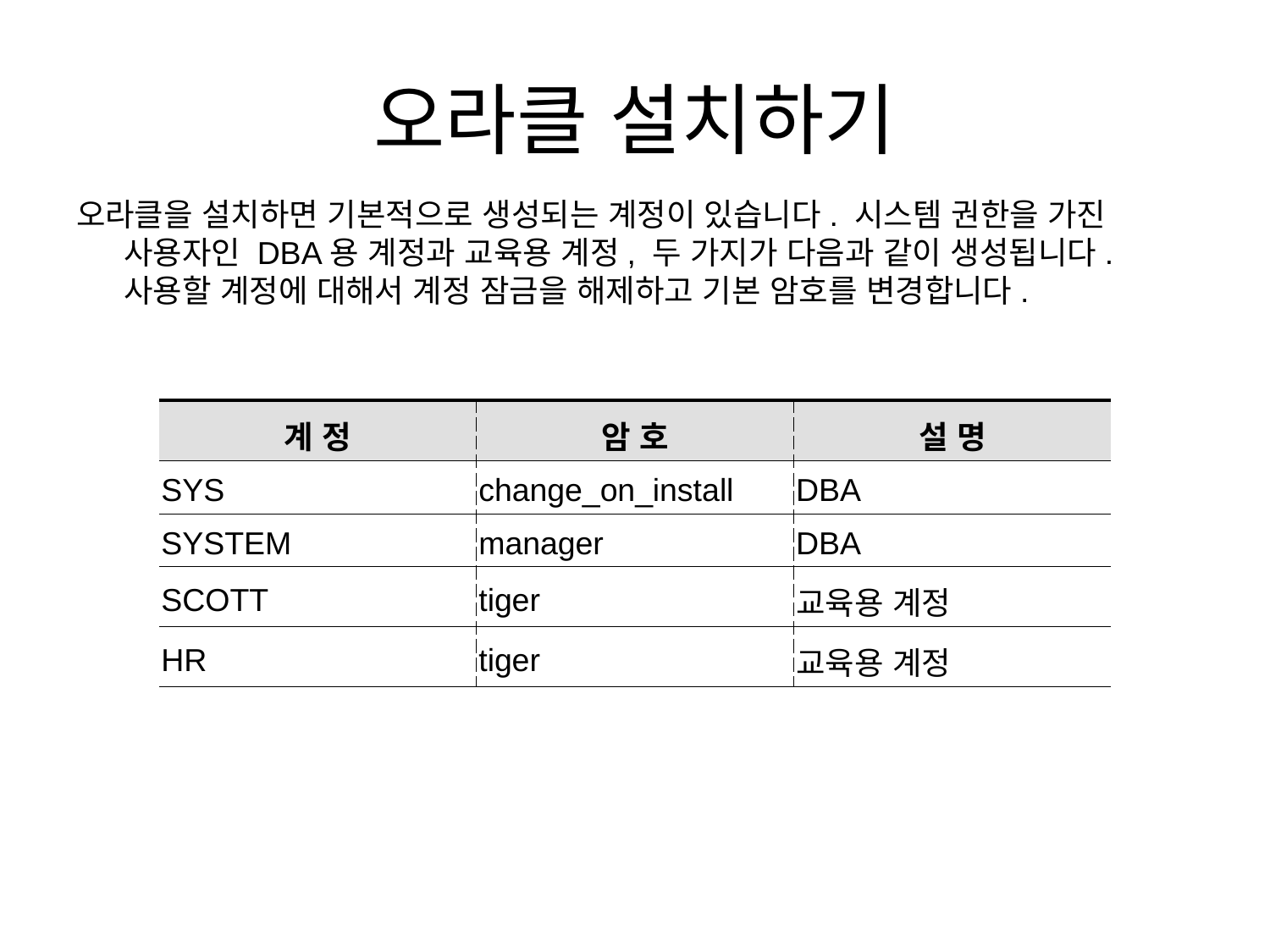

# 오라클 설치하기
오라클을 설치하면 기본적으로 생성되는 계정이 있습니다. 시스템 권한을 가진 사용자인 DBA용 계정과 교육용 계정, 두 가지가 다음과 같이 생성됩니다. 사용할 계정에 대해서 계정 잠금을 해제하고 기본 암호를 변경합니다.

| 계 정 | 암 호 | 설 명 |
| --- | --- | --- |
| SYS | change\_on\_install | DBA |
| SYSTEM | manager | DBA |
| SCOTT | tiger | 교육용 계정 |
| HR | tiger | 교육용 계정 |